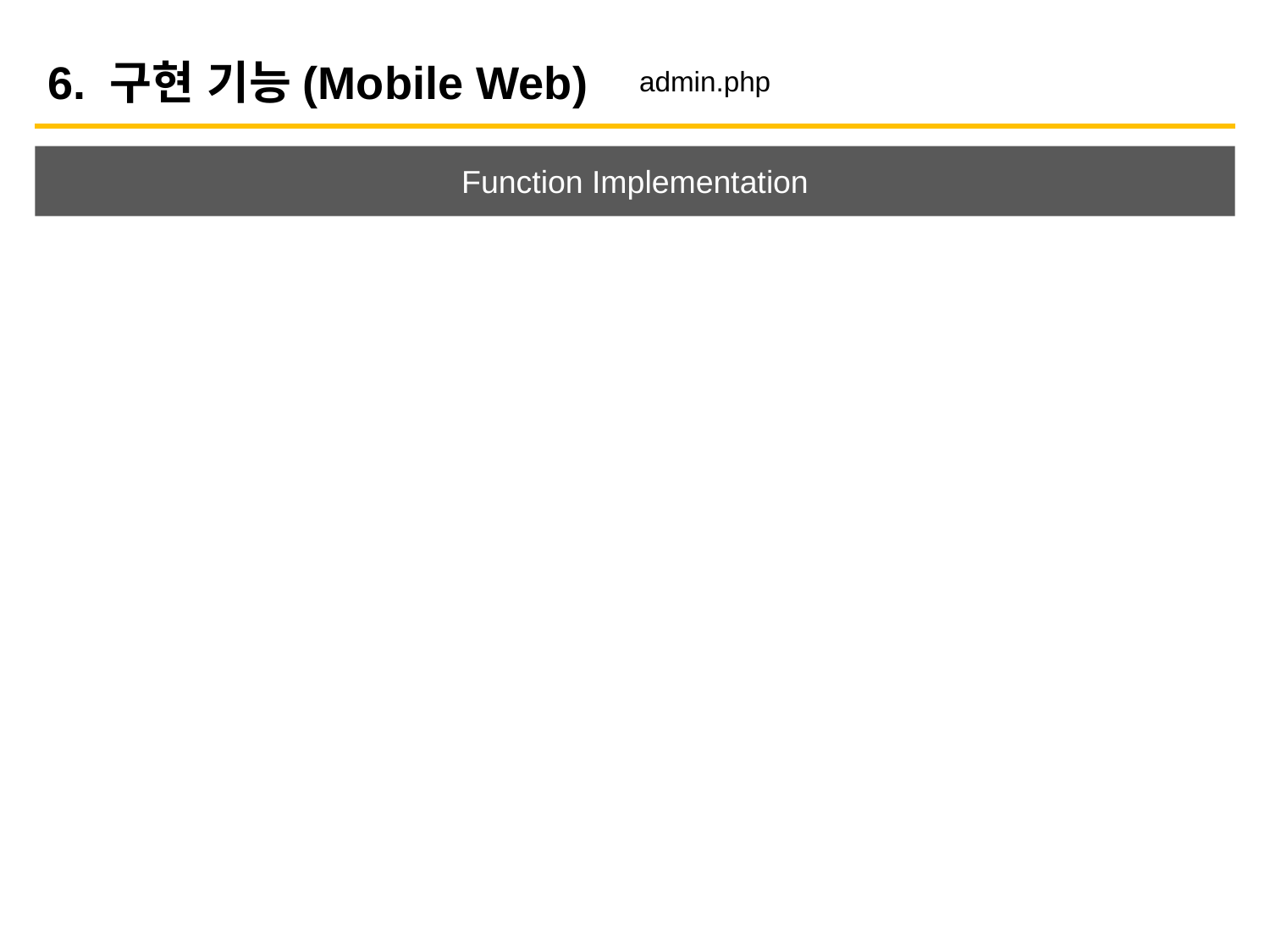

6. 구현 기능(Mobile Web)
admin.php
Function Implementation